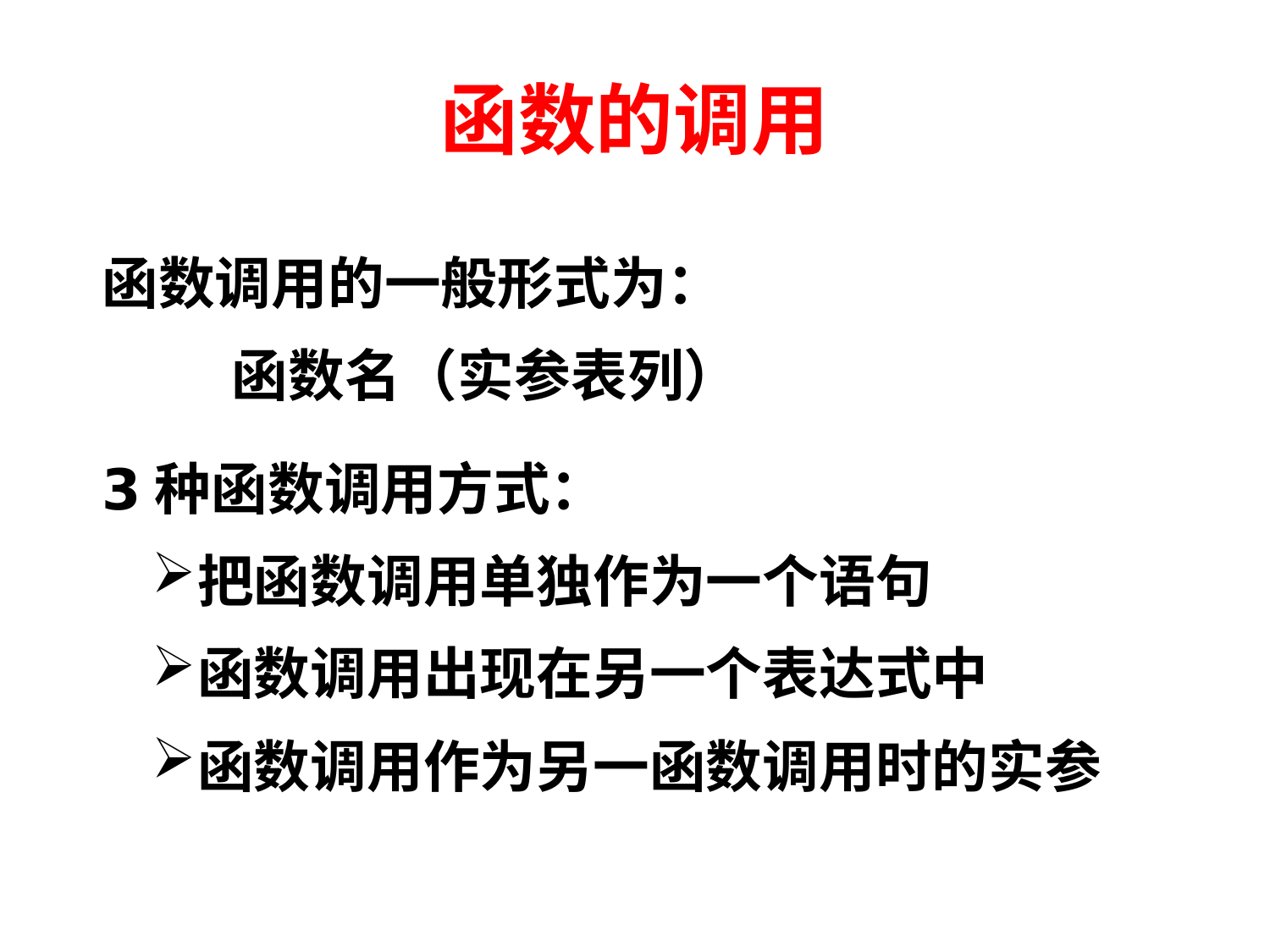

# 函数的调用
函数调用的一般形式为：
         函数名（实参表列）
3种函数调用方式：
把函数调用单独作为一个语句
函数调用出现在另一个表达式中
函数调用作为另一函数调用时的实参